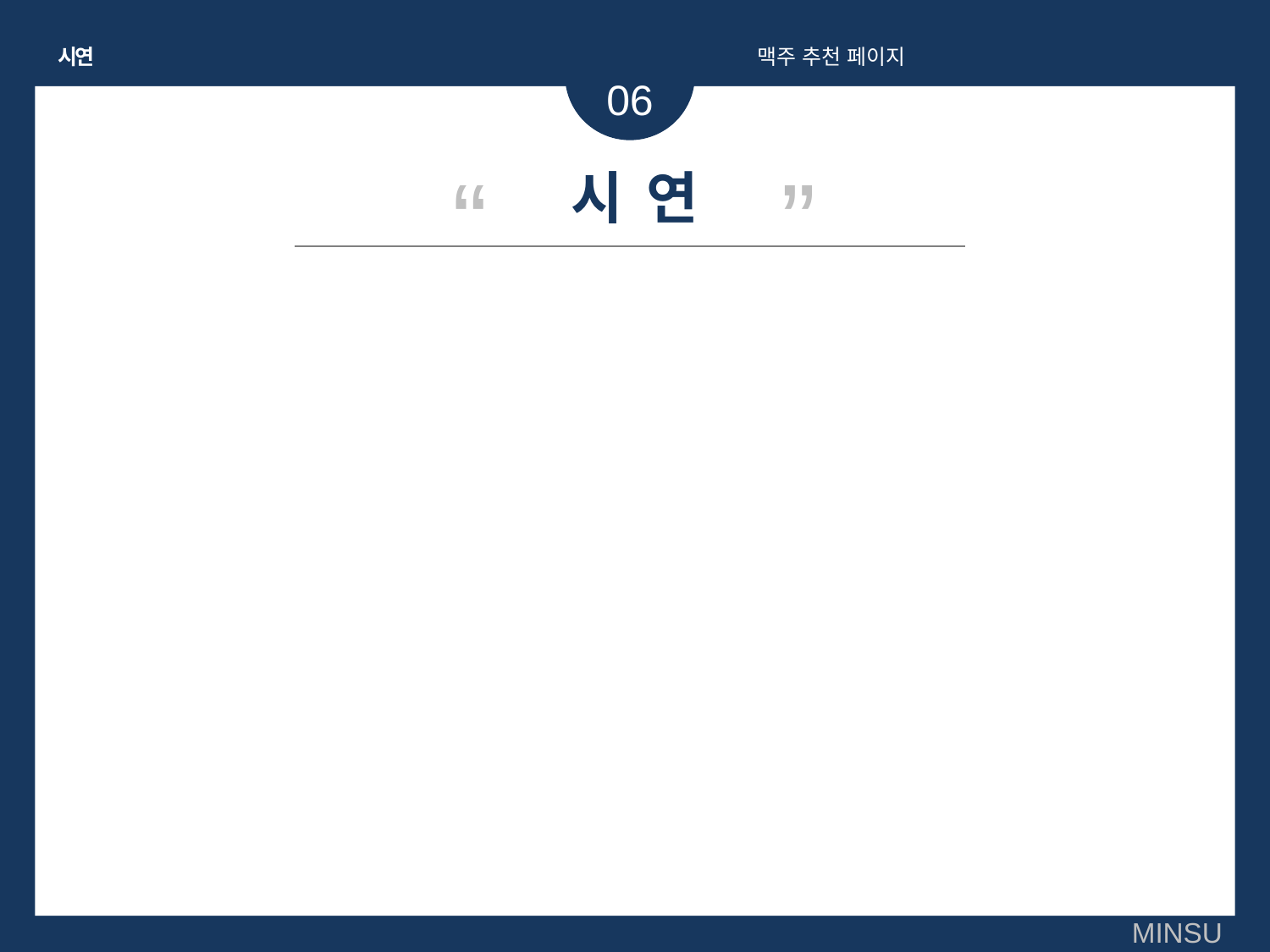

시연
맥주 추천 페이지
06

“          ”
시  연
net
MINSU